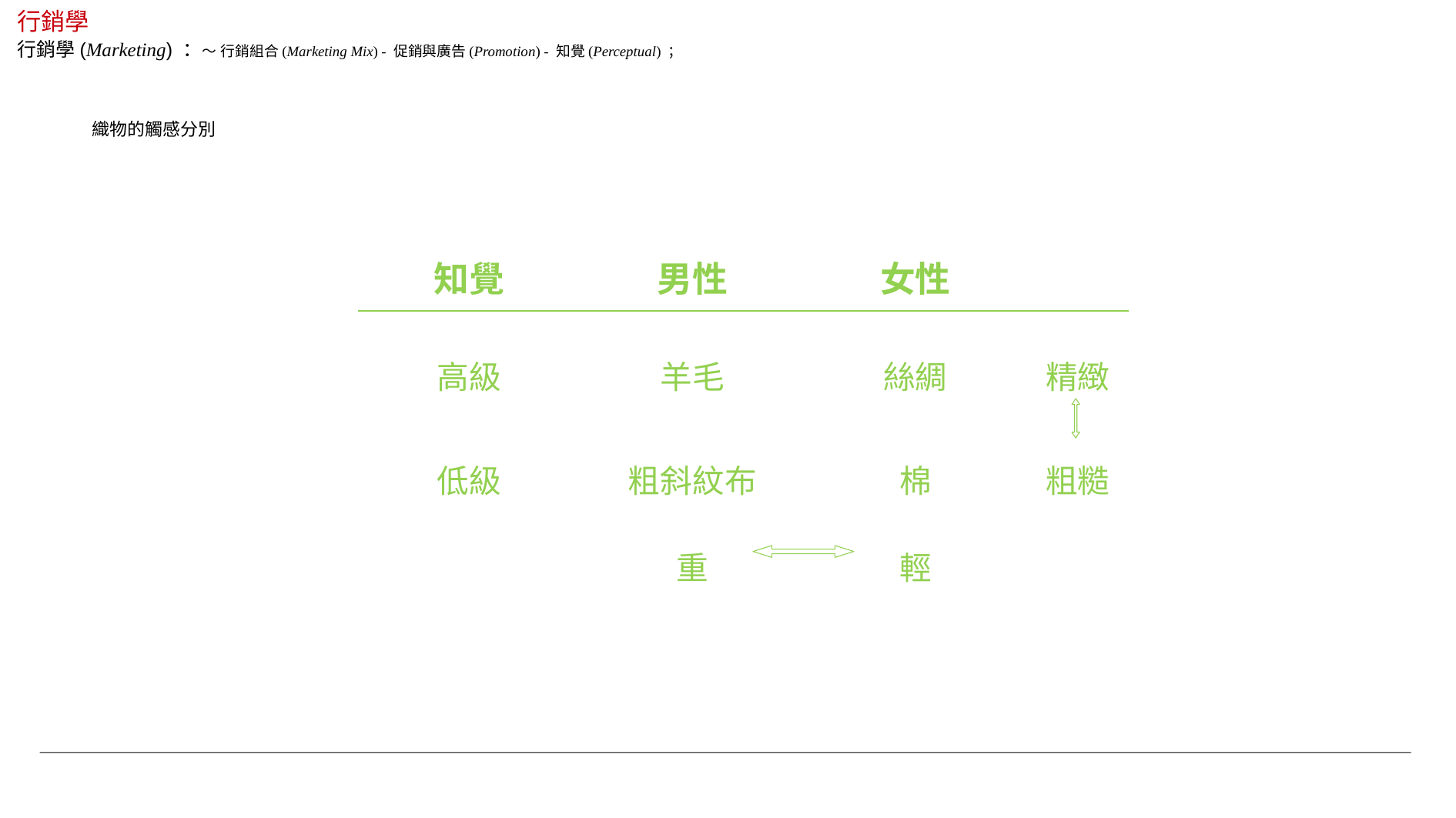

行銷學
行銷學(Marketing) ：～ 行銷組合(Marketing Mix) - 促銷與廣告(Promotion) - 知覺(Perceptual) ；
織物的觸感分別
| 知覺 | 男性 | 女性 |  |
| --- | --- | --- | --- |
| 高級 | 羊毛 | 絲綢 | 精緻 |
| 低級 | 粗斜紋布 | 棉 | 粗糙 |
|  | 重 | 輕 |  |